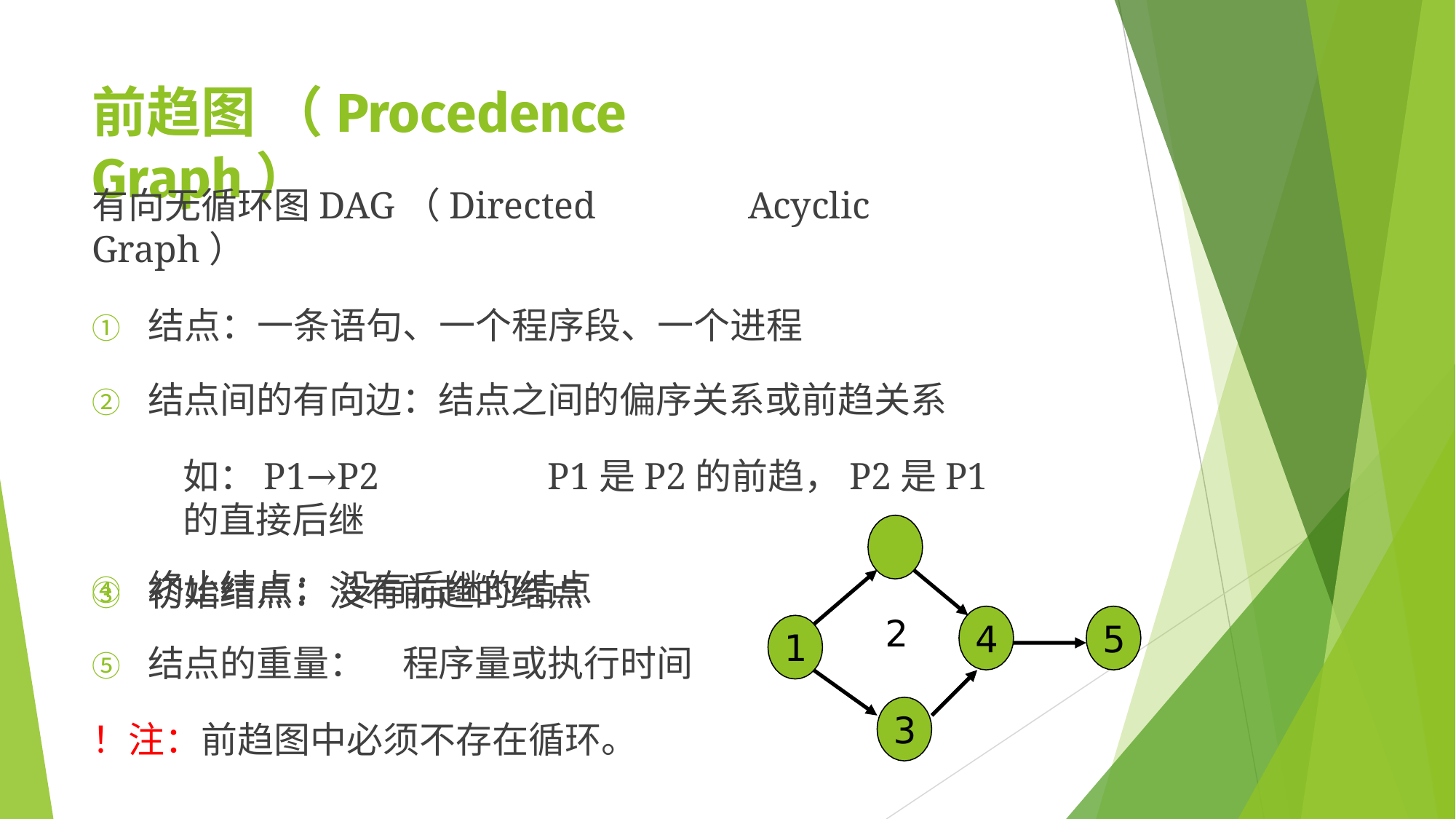

# 前趋图 （Procedence	Graph）
有向无循环图DAG（Directed	Acyclic	Graph）
①	结点：一条语句、一个程序段、一个进程

②	结点间的有向边：结点之间的偏序关系或前趋关系
如：P1→P2	P1是P2的前趋，P2是P1的直接后继
③	初始结点：没有前趋的结点
2

④	终止结点： 没有后继的结点
⑤	结点的重量：	程序量或执行时间
！注：前趋图中必须不存在循环。

4
5

1

3